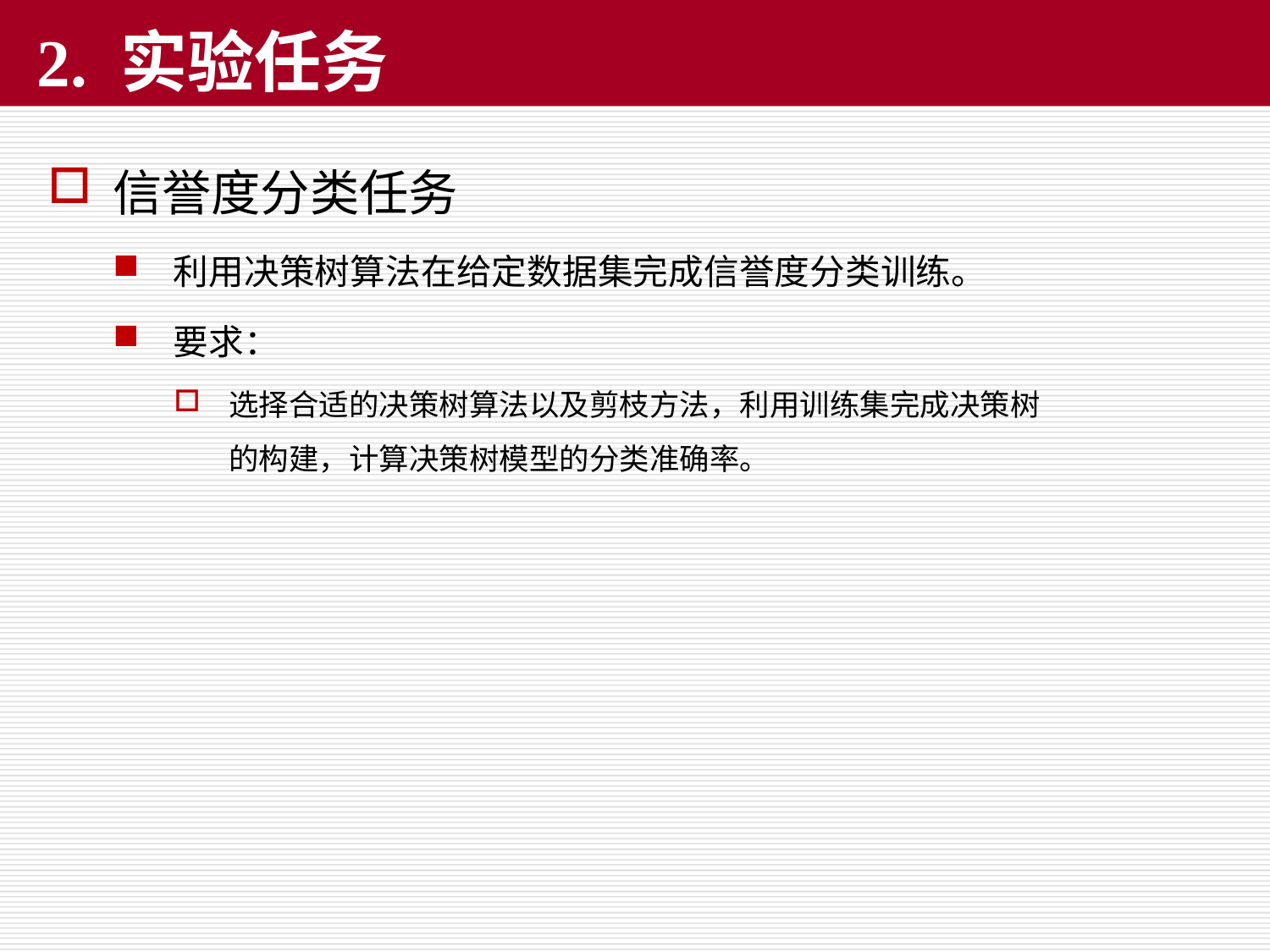

# 2. 实验任务
信誉度分类任务
利用决策树算法在给定数据集完成信誉度分类训练。
要求：
选择合适的决策树算法以及剪枝方法，利用训练集完成决策树的构建，计算决策树模型的分类准确率。
8